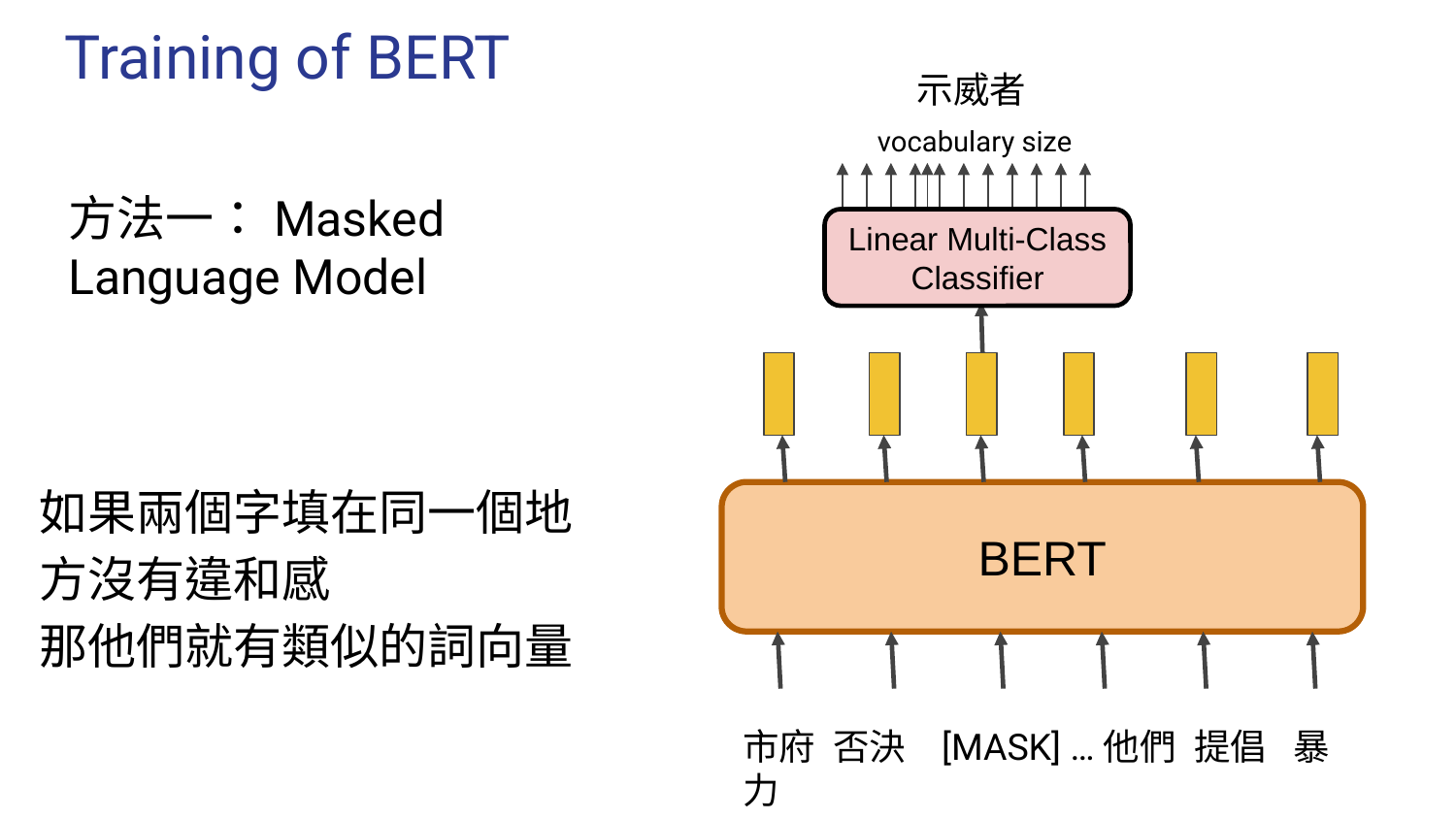

Training of BERT
   示威者
vocabulary size
方法一：Masked Language Model
Linear Multi-Class Classifier

如果兩個字填在同一個地方沒有違和感
那他們就有類似的詞向量
BERT
市府  否決   [MASK] …他們  提倡   暴力